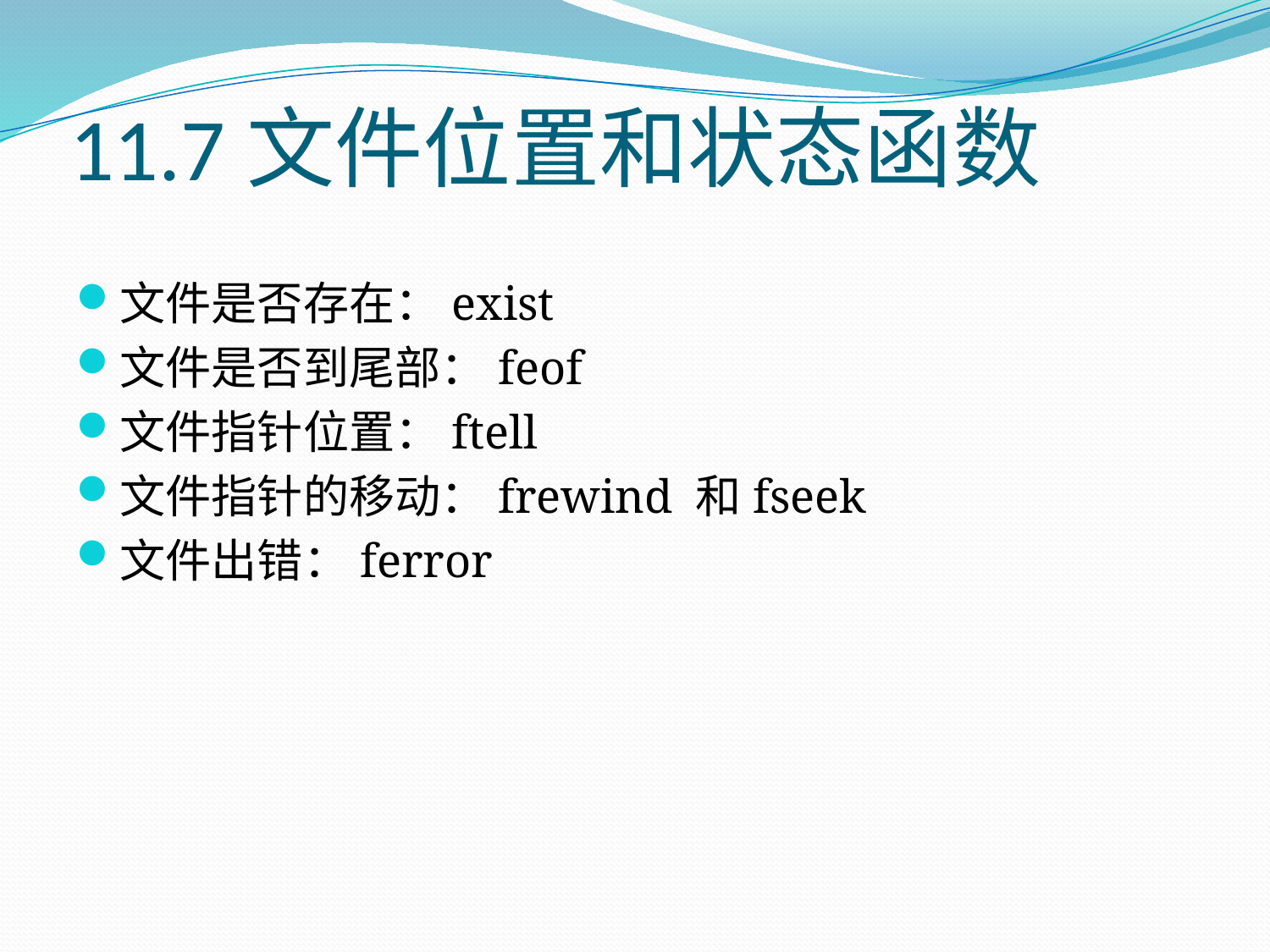

# 11.7文件位置和状态函数
文件是否存在：exist
文件是否到尾部：feof
文件指针位置：ftell
文件指针的移动：frewind 和fseek
文件出错：ferror